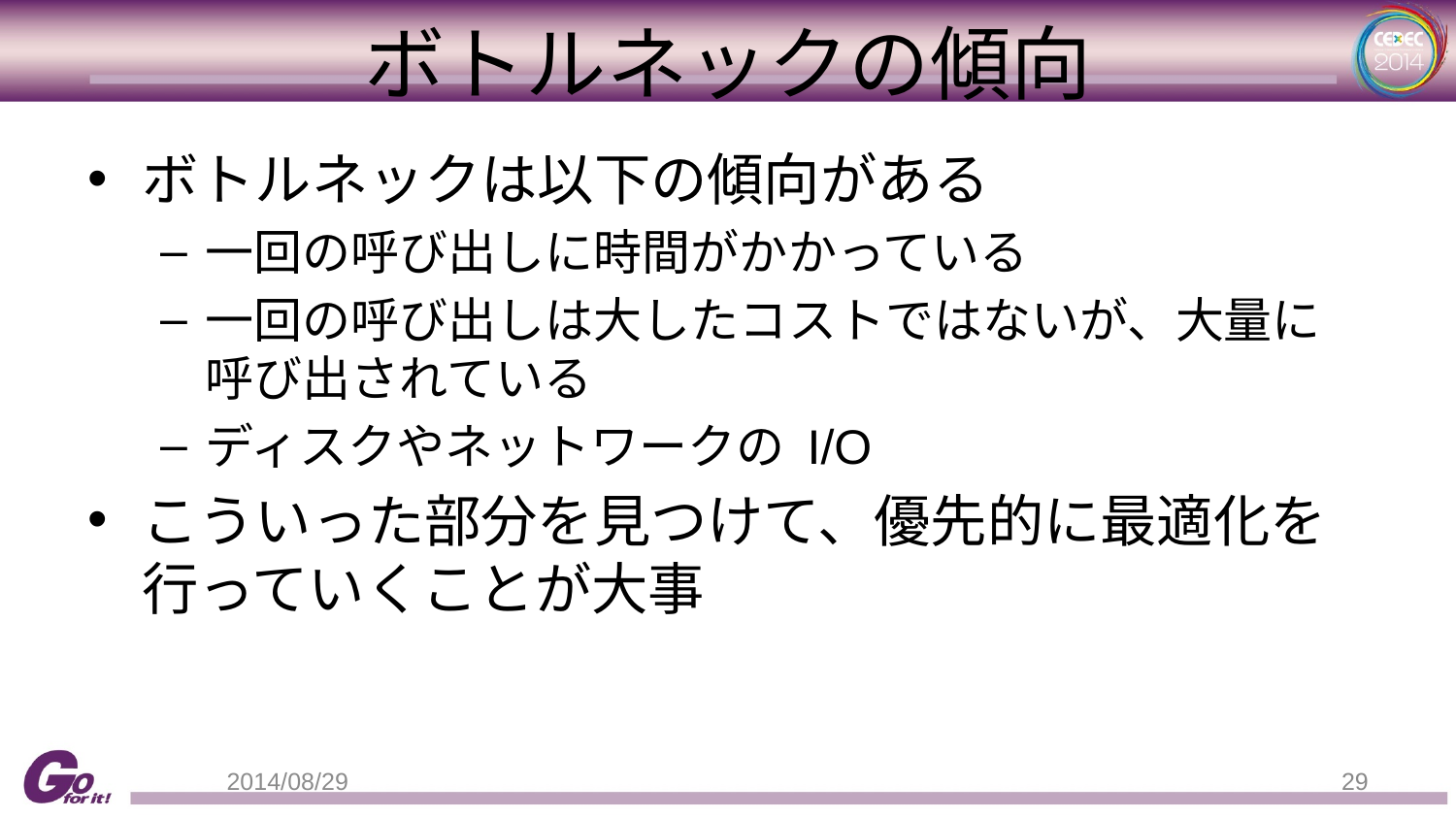

# ボトルネックの傾向
ボトルネックは以下の傾向がある
一回の呼び出しに時間がかかっている
一回の呼び出しは大したコストではないが、大量に呼び出されている
ディスクやネットワークの I/O
こういった部分を見つけて、優先的に最適化を行っていくことが大事
2014/08/29
29